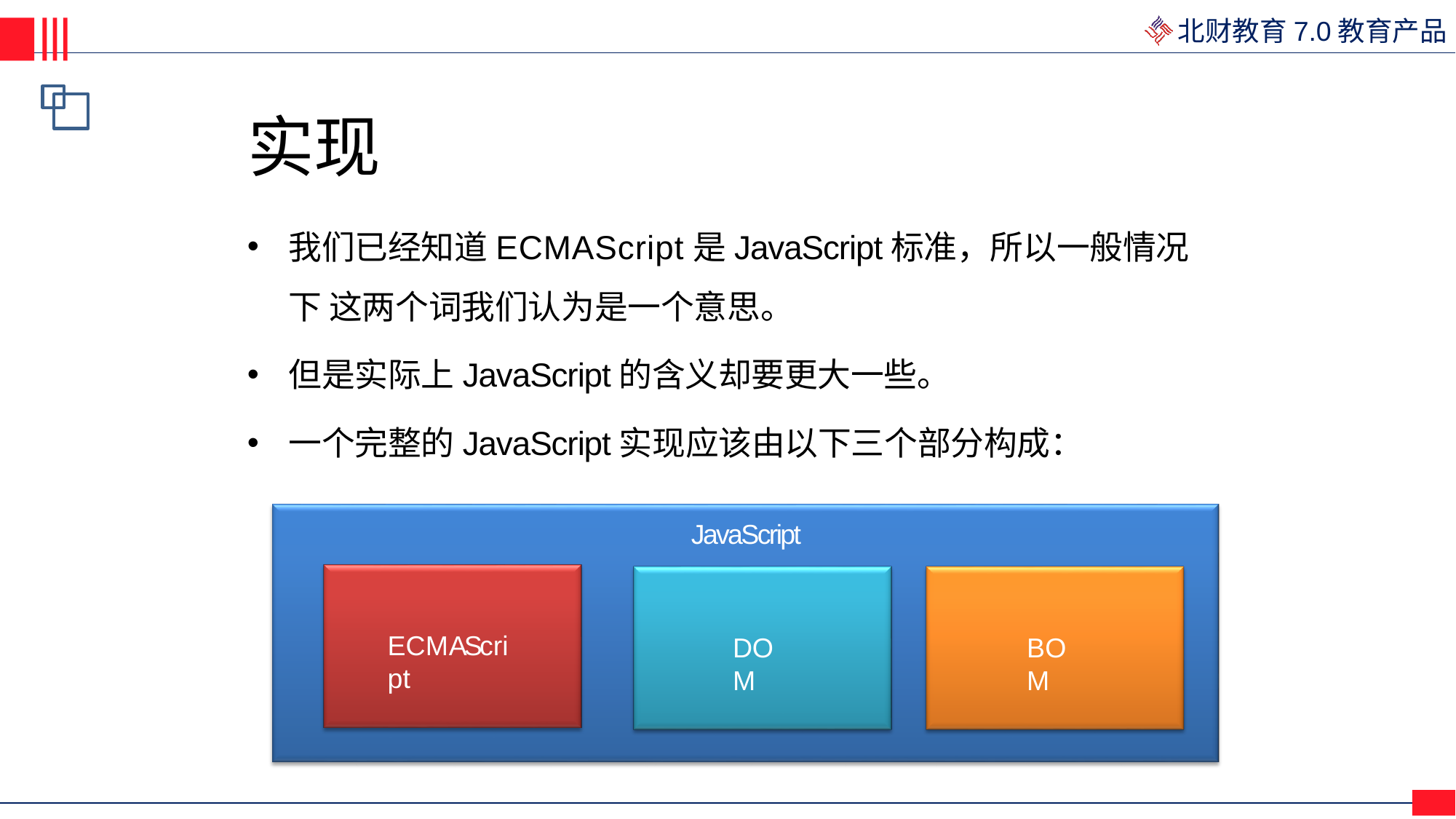

# 实现
我们已经知道ECMAScript是JavaScript标准，所以一般情况下 这两个词我们认为是一个意思。
但是实际上JavaScript的含义却要更大一些。
一个完整的JavaScript实现应该由以下三个部分构成：

JavaScript

ECMAScript
DOM
BOM